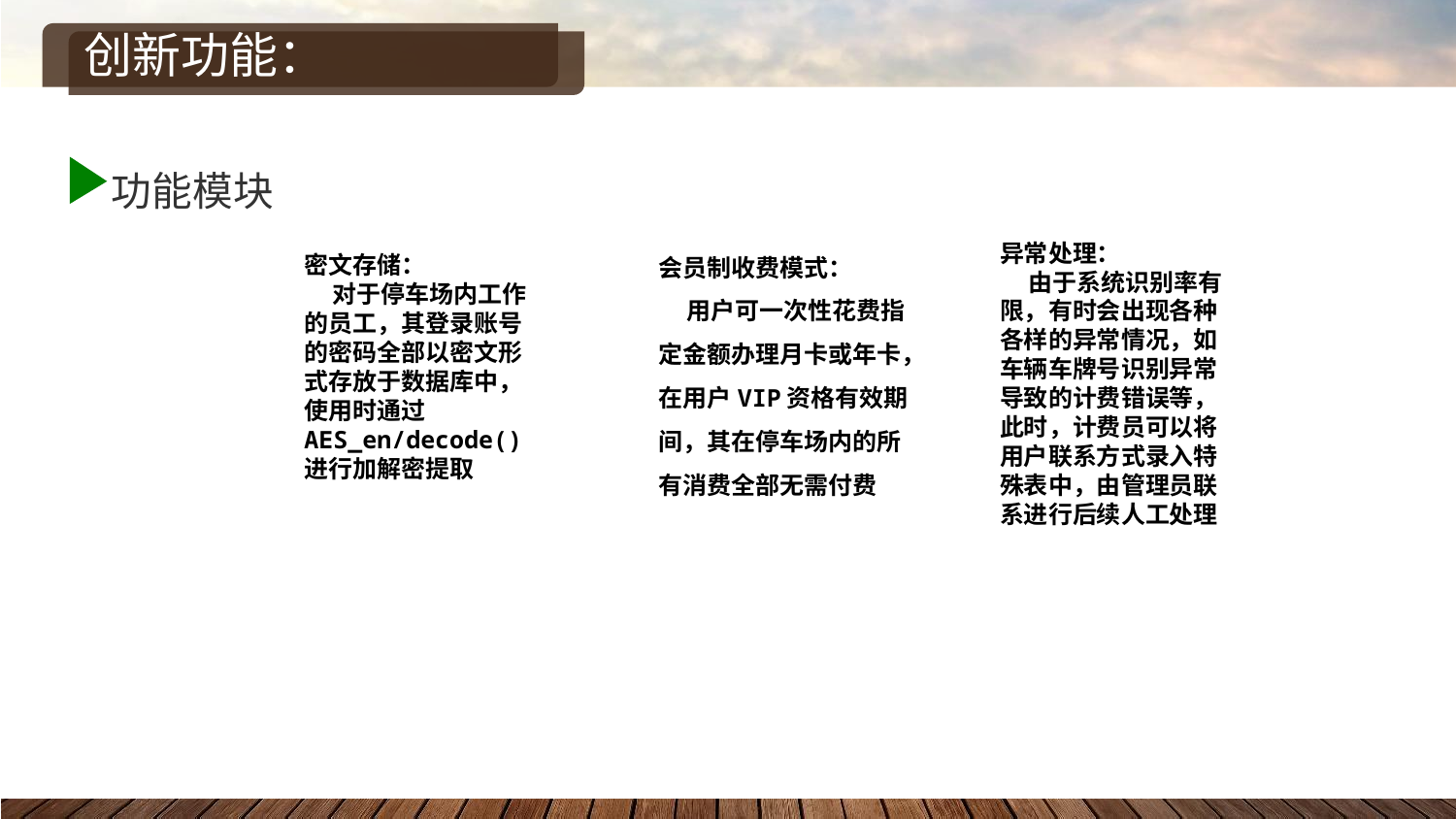

# 创新功能：
功能模块

会员制收费模式：
    用户可一次性花费指定金额办理月卡或年卡，在用户VIP资格有效期间，其在停车场内的所有消费全部无需付费
异常处理：
    由于系统识别率有限，有时会出现各种各样的异常情况，如车辆车牌号识别异常导致的计费错误等，此时，计费员可以将用户联系方式录入特殊表中，由管理员联系进行后续人工处理
密文存储：
    对于停车场内工作的员工，其登录账号的密码全部以密文形式存放于数据库中，使用时通过AES_en/decode()
进行加解密提取